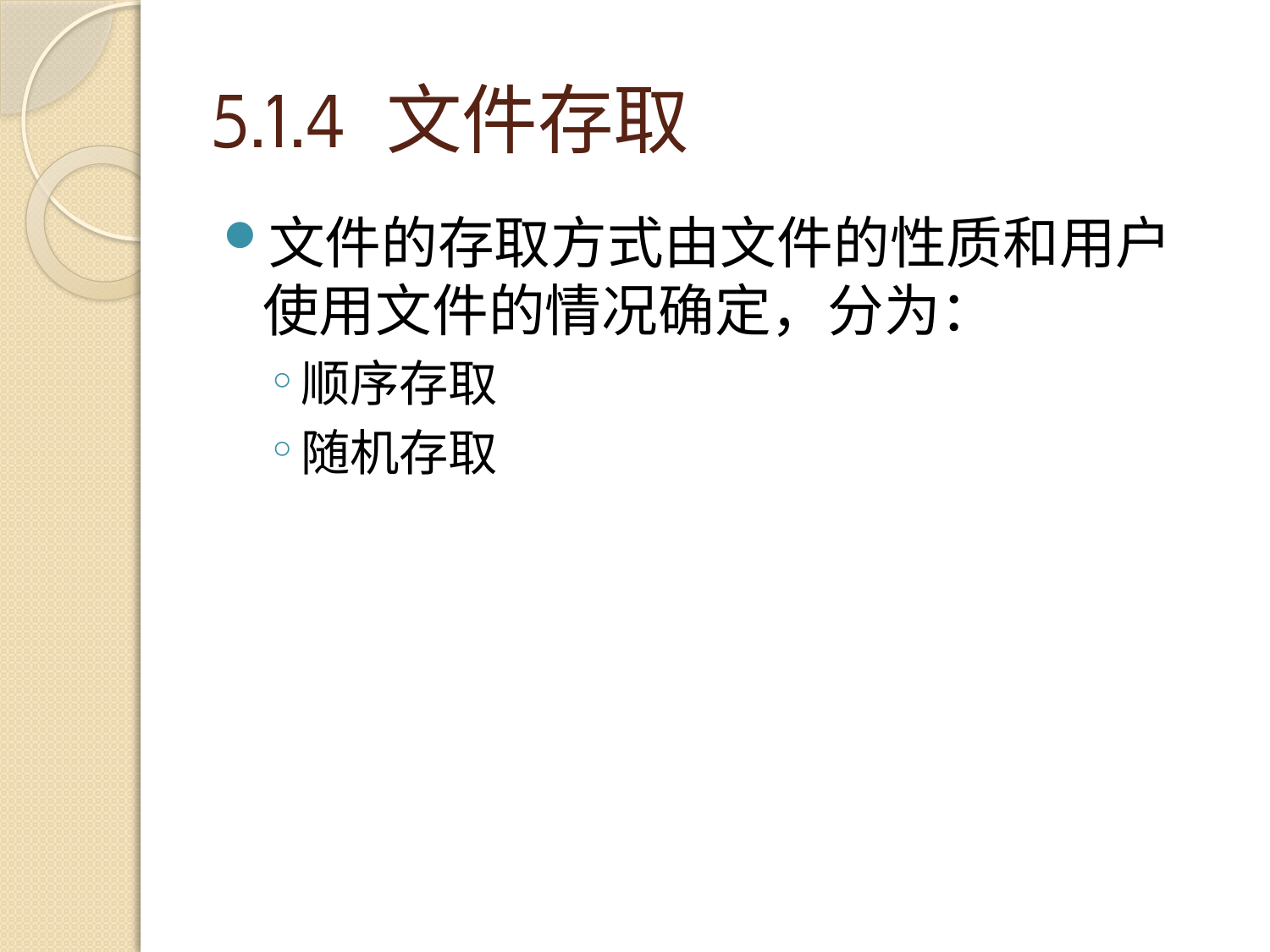

# 5.1.4 文件存取
文件的存取方式由文件的性质和用户使用文件的情况确定，分为：
顺序存取
随机存取